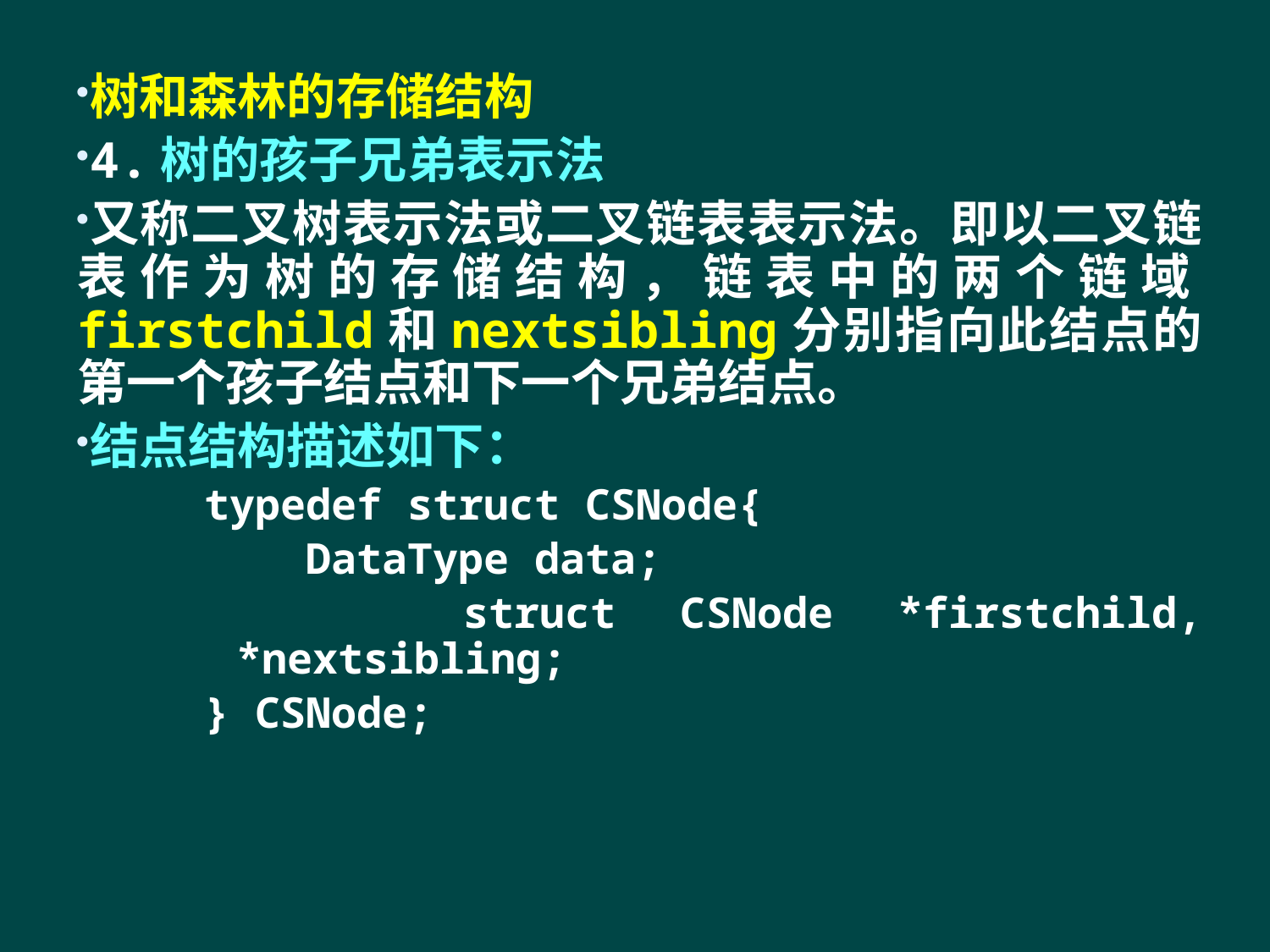

树和森林的存储结构
4.树的孩子兄弟表示法
又称二叉树表示法或二叉链表表示法。即以二叉链表作为树的存储结构，链表中的两个链域firstchild和nextsibling分别指向此结点的第一个孩子结点和下一个兄弟结点。
结点结构描述如下：
typedef struct CSNode{
    DataType data;
    struct CSNode *firstchild, *nextsibling;
} CSNode;